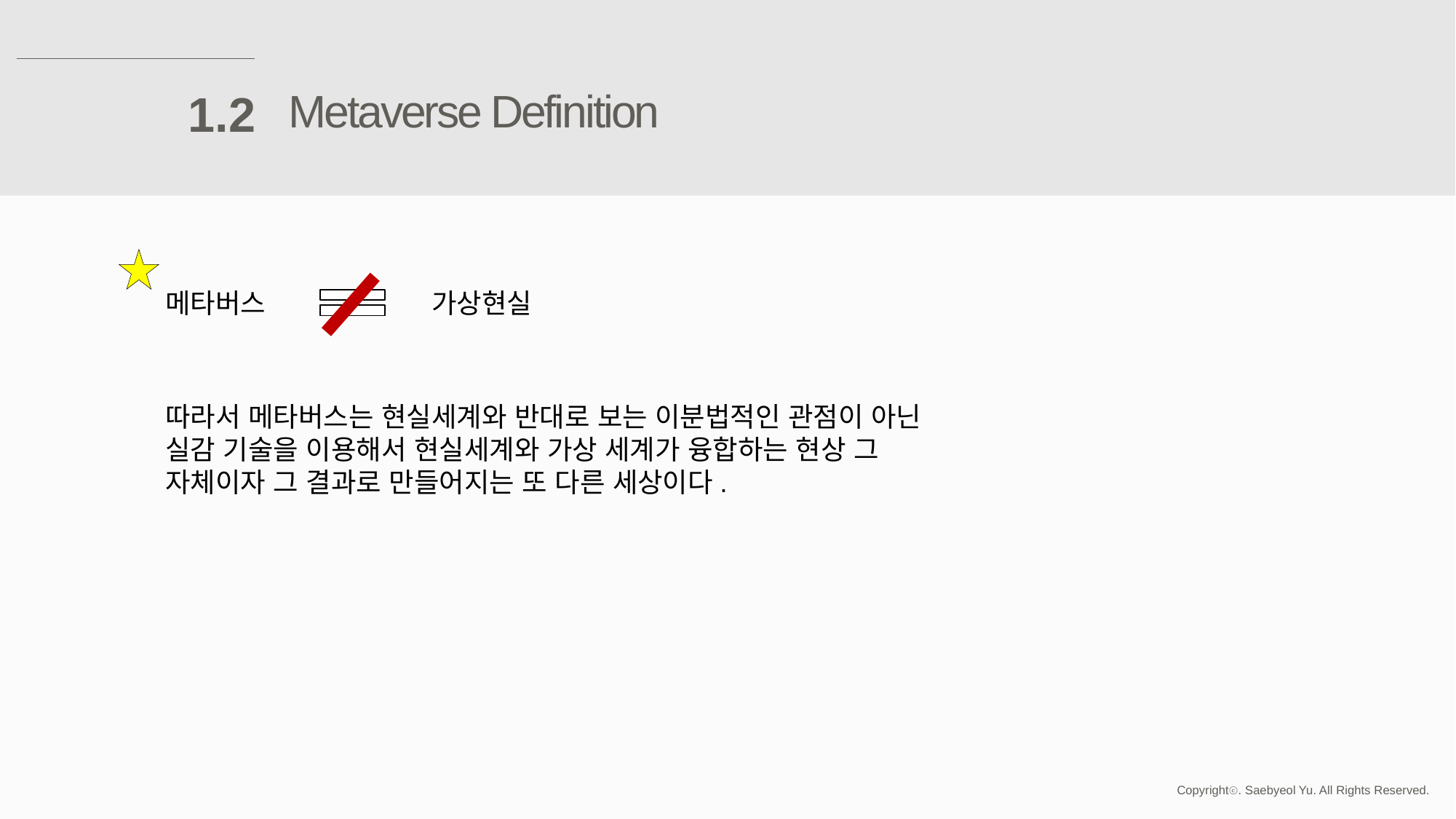

Metaverse Definition
1.2

메타버스

가상현실
따라서 메타버스는 현실세계와 반대로 보는 이분법적인 관점이 아닌 실감 기술을 이용해서 현실세계와 가상 세계가 융합하는 현상 그 자체이자 그 결과로 만들어지는 또 다른 세상이다.